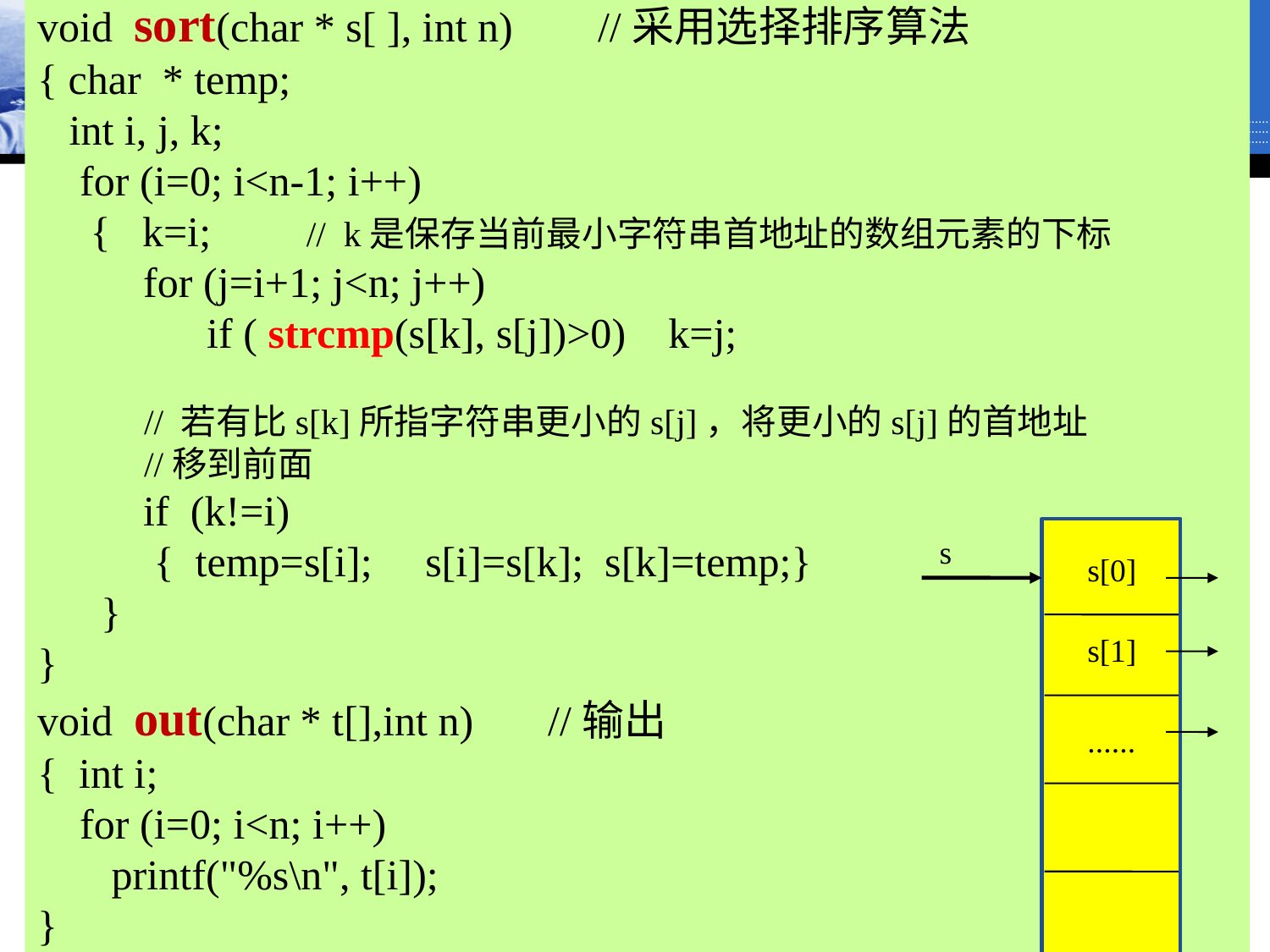

void  sort(char * s[ ], int n)        //采用选择排序算法
{ char  * temp;
   int i, j, k;
    for (i=0; i<n-1; i++)
     {   k=i;         //  k是保存当前最小字符串首地址的数组元素的下标
          for (j=i+1; j<n; j++)
                if ( strcmp(s[k], s[j])>0)    k=j;

            // 若有比s[k]所指字符串更小的s[j]，将更小的s[j]的首地址
            //移到前面
          if  (k!=i)
           {  temp=s[i];     s[i]=s[k];  s[k]=temp;}
      }
}
void  out(char * t[],int n)       //输出
{  int i;
    for (i=0; i<n; i++)
       printf("%s\n", t[i]);
}

    s
    s[0]

    s[1]

    ......